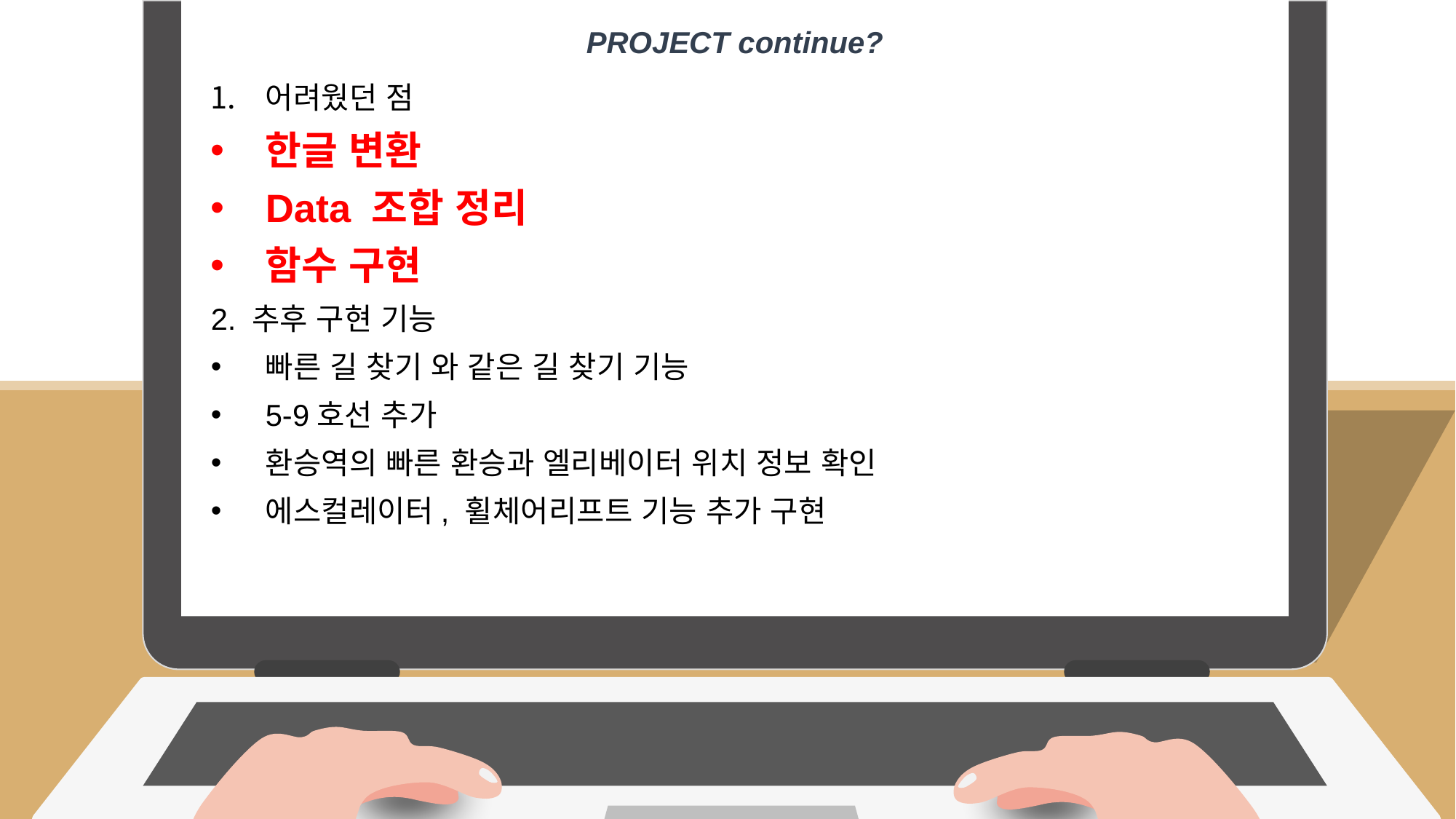

PROJECT continue?

어려웠던 점
한글 변환
Data 조합 정리
함수 구현
2. 추후 구현 기능
빠른 길 찾기 와 같은 길 찾기 기능
5-9호선 추가
환승역의 빠른 환승과 엘리베이터 위치 정보 확인
에스컬레이터, 휠체어리프트 기능 추가 구현